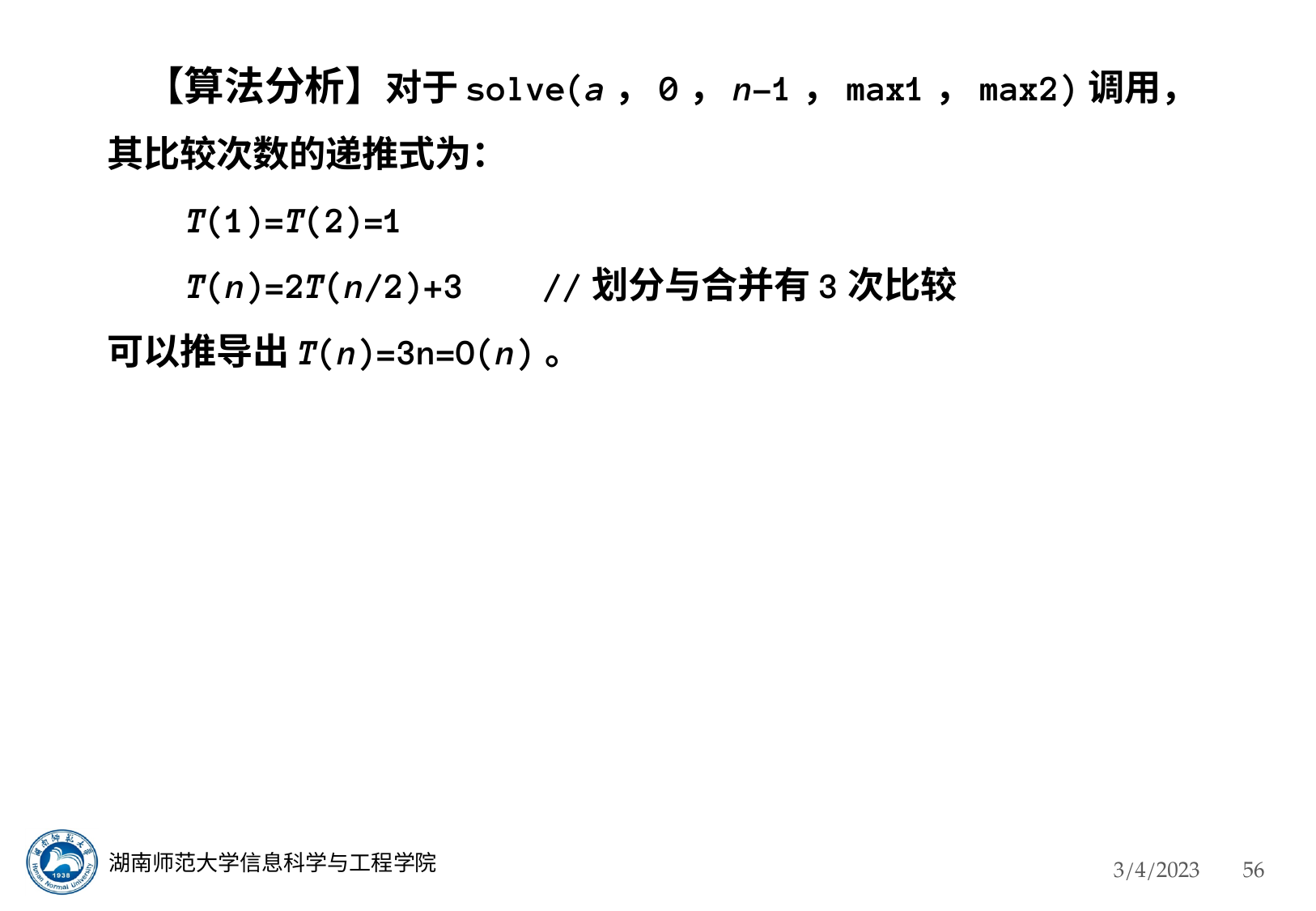

【算法分析】对于solve(a，0，n-1，max1，max2)调用，其比较次数的递推式为：
    T(1)=T(2)=1
    T(n)=2T(n/2)+3    //划分与合并有3次比较
可以推导出T(n)=3n=O(n)。
湖南师范大学信息科学与工程学院
3/4/2023
56